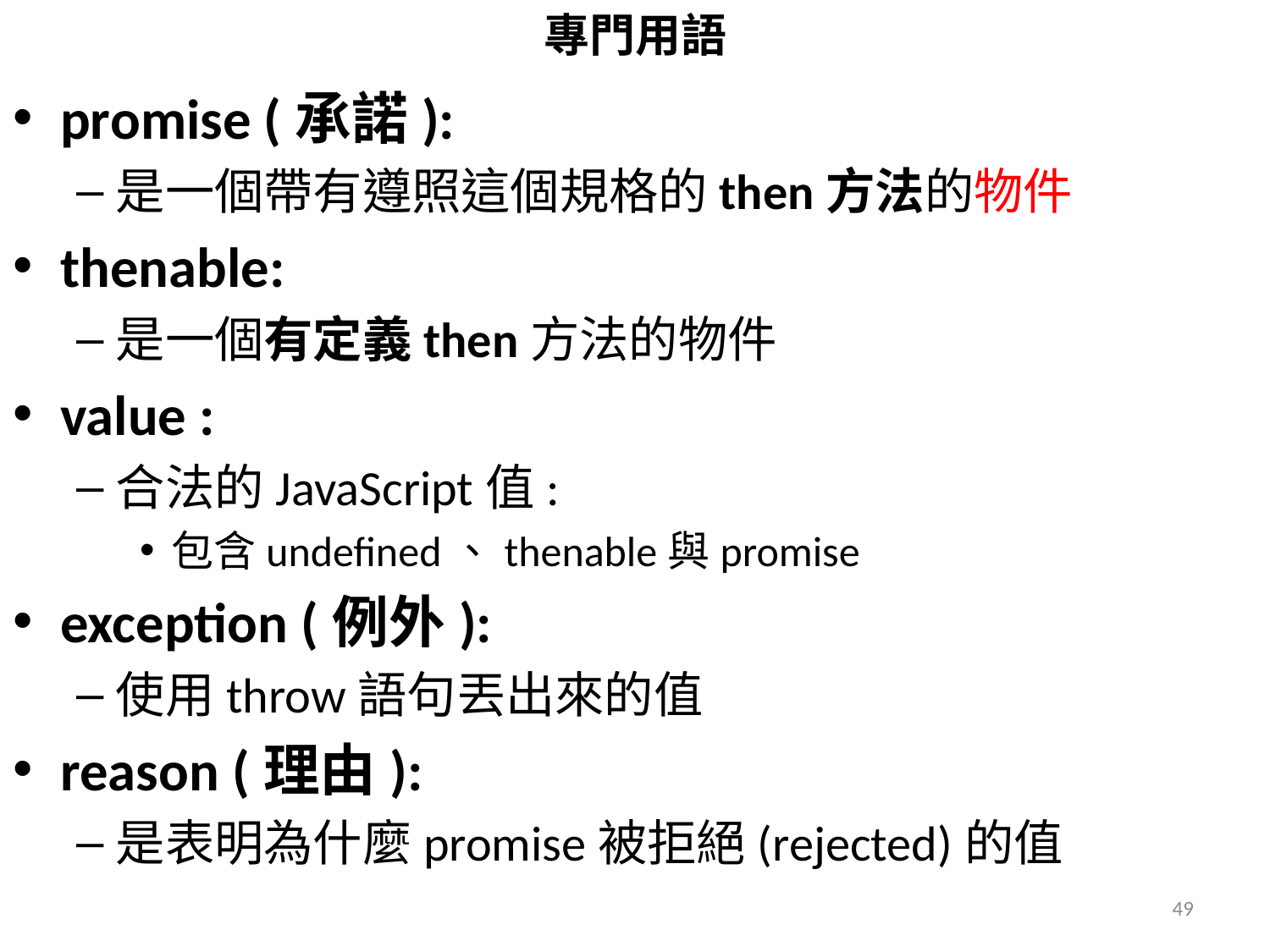

# 專門用語
promise (承諾):
是一個帶有遵照這個規格的then方法的物件
thenable:
是一個有定義then方法的物件
value :
合法的JavaScript值:
包含undefined、thenable與promise
exception (例外):
使用throw語句丟出來的值
reason (理由):
是表明為什麼promise被拒絕(rejected)的值
49